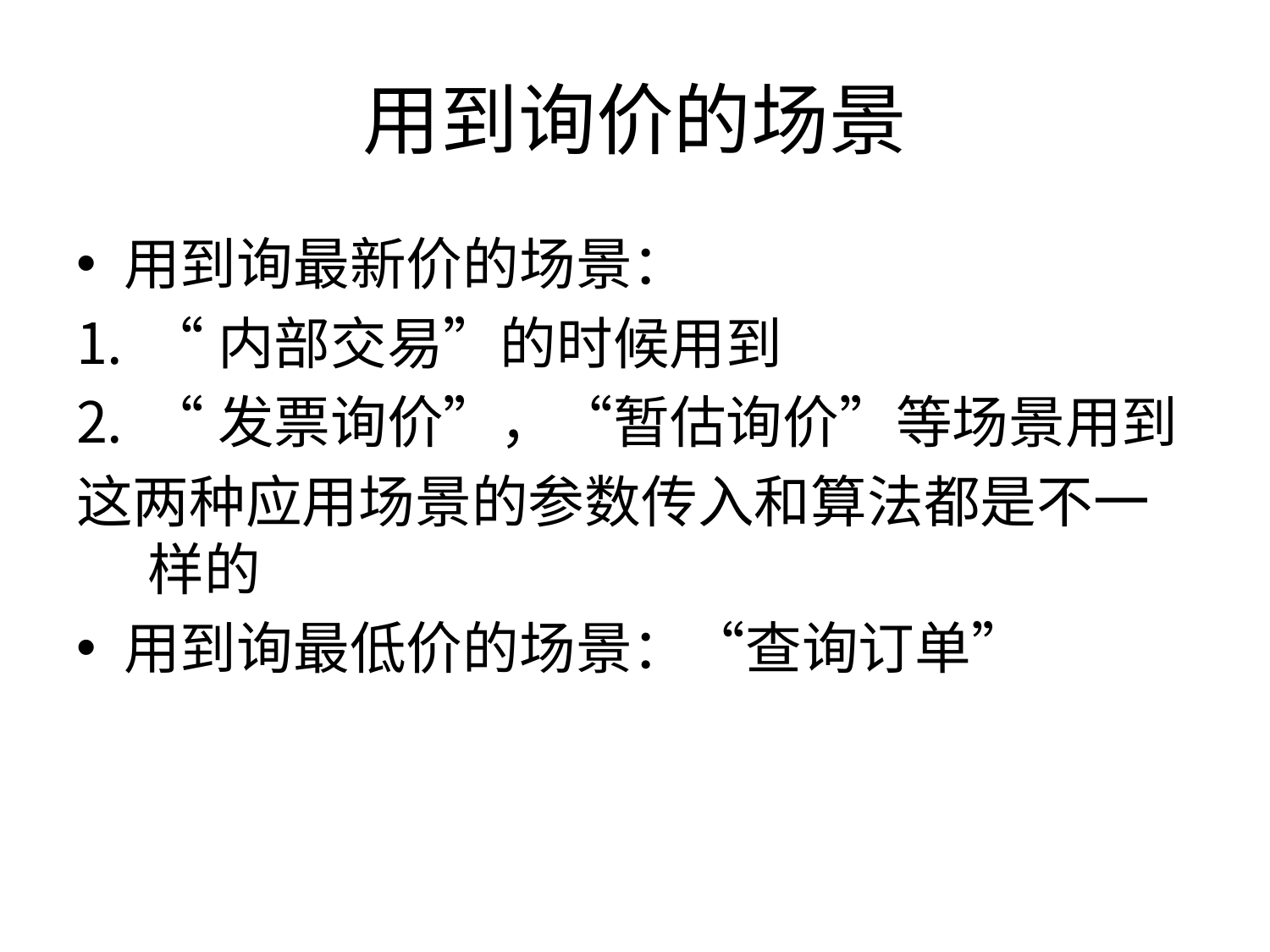

# 用到询价的场景
用到询最新价的场景：
“内部交易”的时候用到
“发票询价”，“暂估询价”等场景用到
这两种应用场景的参数传入和算法都是不一样的
用到询最低价的场景：“查询订单”